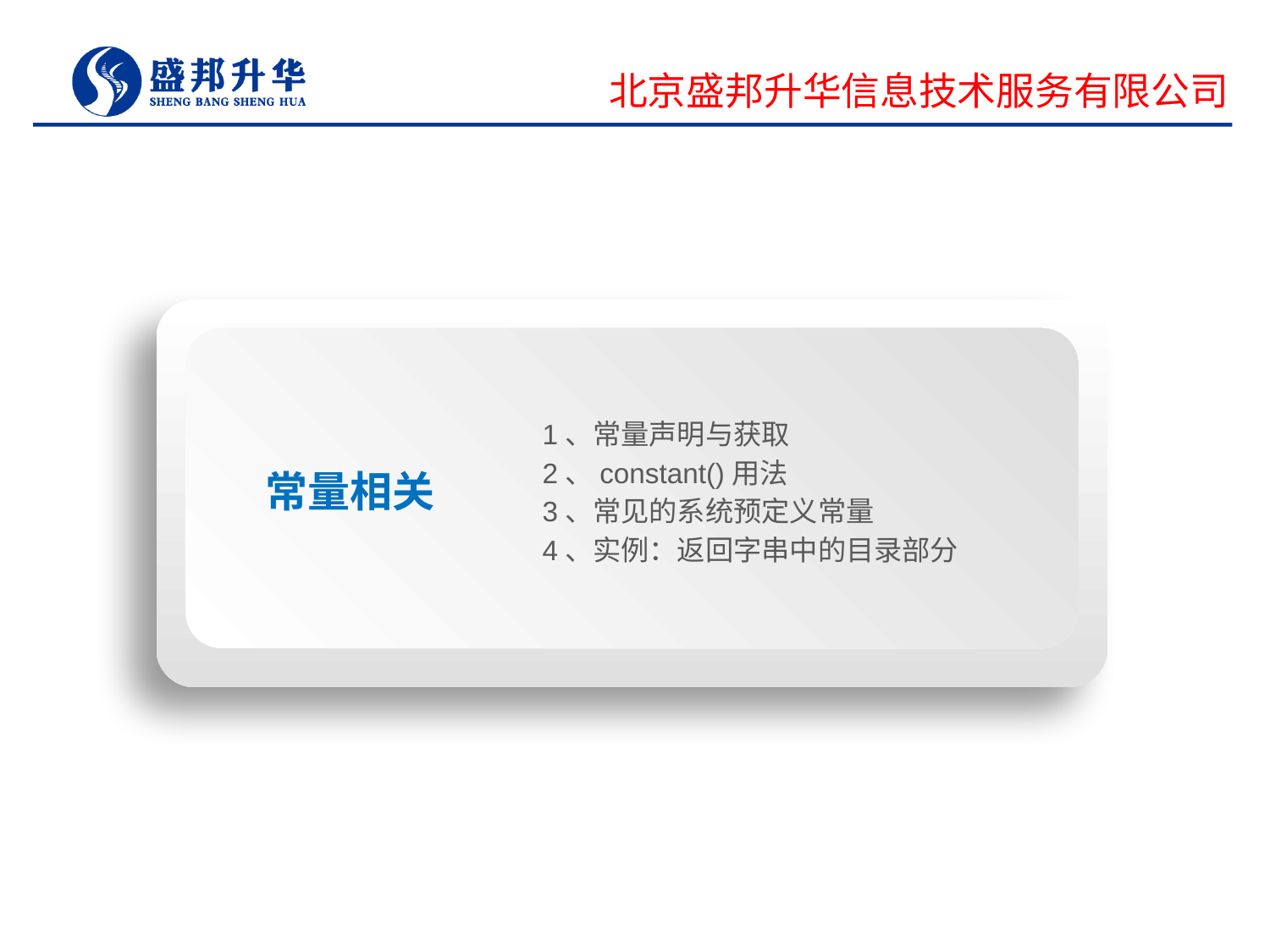

北京盛邦升华信息技术服务有限公司

1、常量声明与获取
2、constant()用法
3、常见的系统预定义常量
4、实例：返回字串中的目录部分
常量相关